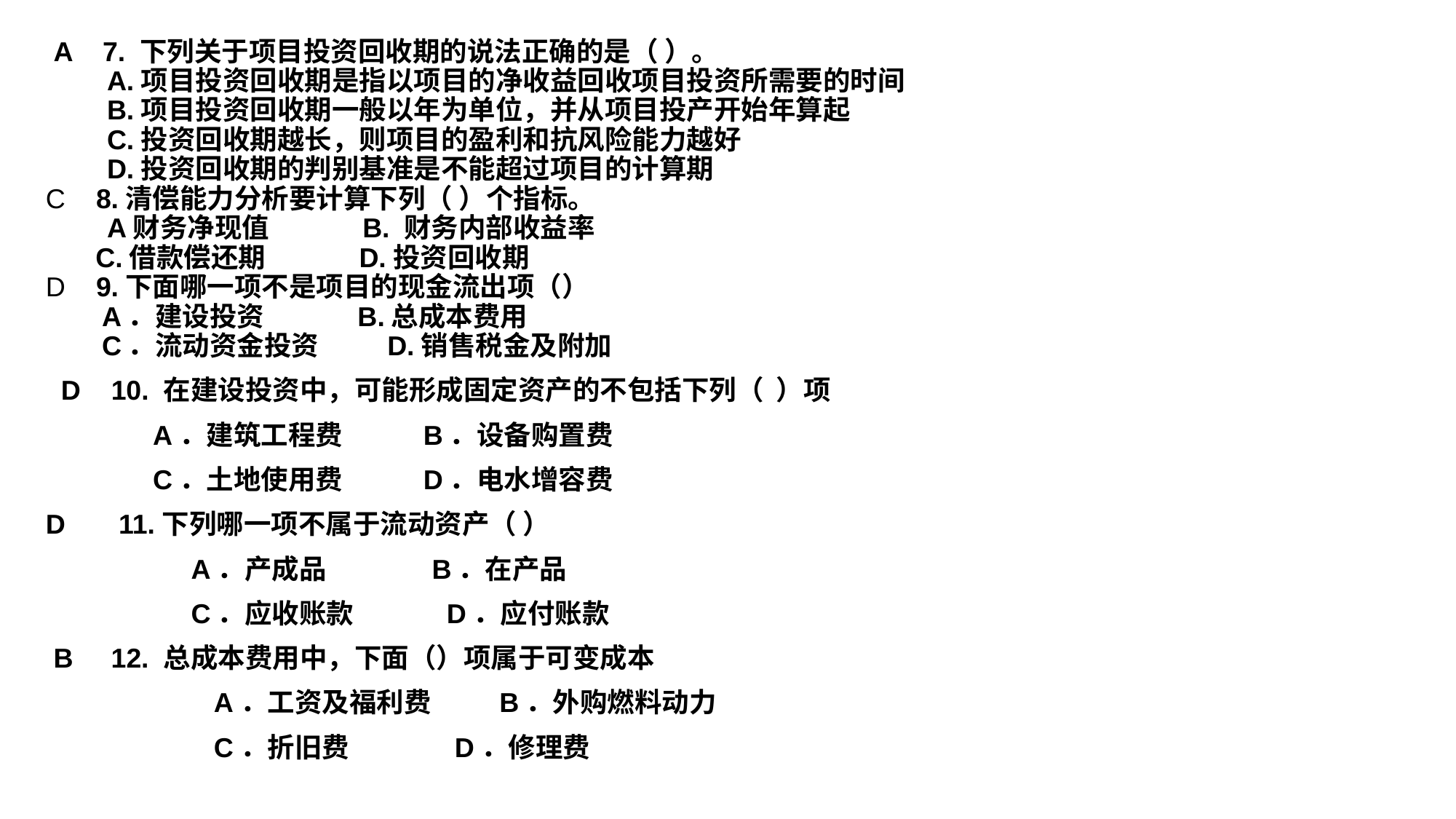

A    7. 下列关于项目投资回收期的说法正确的是（ ）。
　　A.项目投资回收期是指以项目的净收益回收项目投资所需要的时间
　　B.项目投资回收期一般以年为单位，并从项目投产开始年算起
　　C.投资回收期越长，则项目的盈利和抗风险能力越好
　　D.投资回收期的判别基准是不能超过项目的计算期
C    8.清偿能力分析要计算下列（ ）个指标。
　　A财务净现值              B. 财务内部收益率
       C.借款偿还期              D.投资回收期
D    9.下面哪一项不是项目的现金流出项（）
        A．建设投资              B.总成本费用
        C．流动资金投资          D.销售税金及附加
  D    10. 在建设投资中，可能形成固定资产的不包括下列（  ）项
              A．建筑工程费            B．设备购置费
              C．土地使用费            D．电水增容费
D       11.下列哪一项不属于流动资产（ ）
                   A．产成品                B．在产品
                   C．应收账款              D．应付账款
 B     12. 总成本费用中，下面（）项属于可变成本
                      A．工资及福利费          B．外购燃料动力
                      C．折旧费                D．修理费